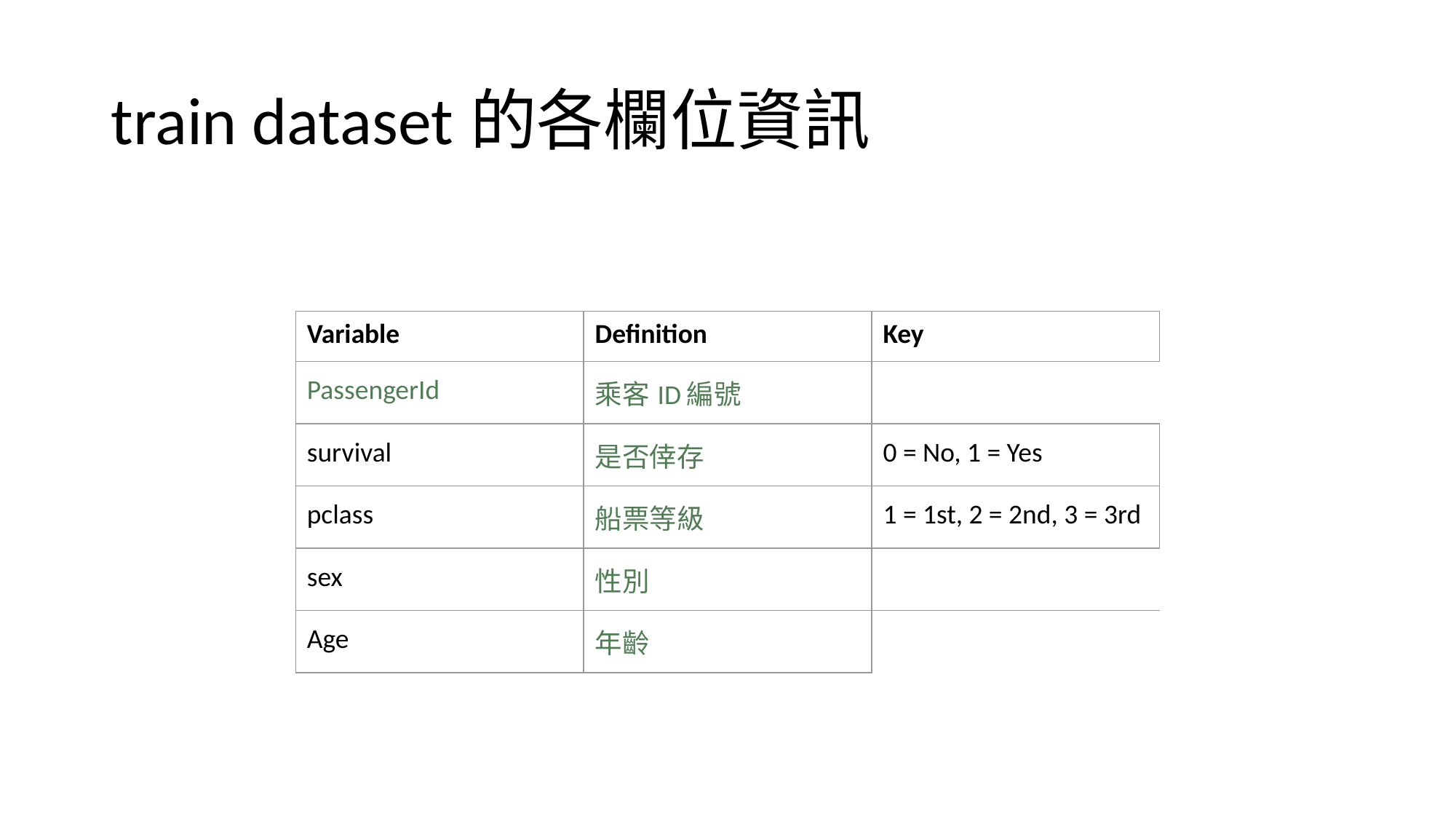

# train dataset的各欄位資訊
| Variable | Definition | Key |
| --- | --- | --- |
| PassengerId | 乘客ID編號 |  |
| survival | 是否倖存 | 0 = No, 1 = Yes |
| pclass | 船票等級 | 1 = 1st, 2 = 2nd, 3 = 3rd |
| sex | 性別 |  |
| Age | 年齡 |  |